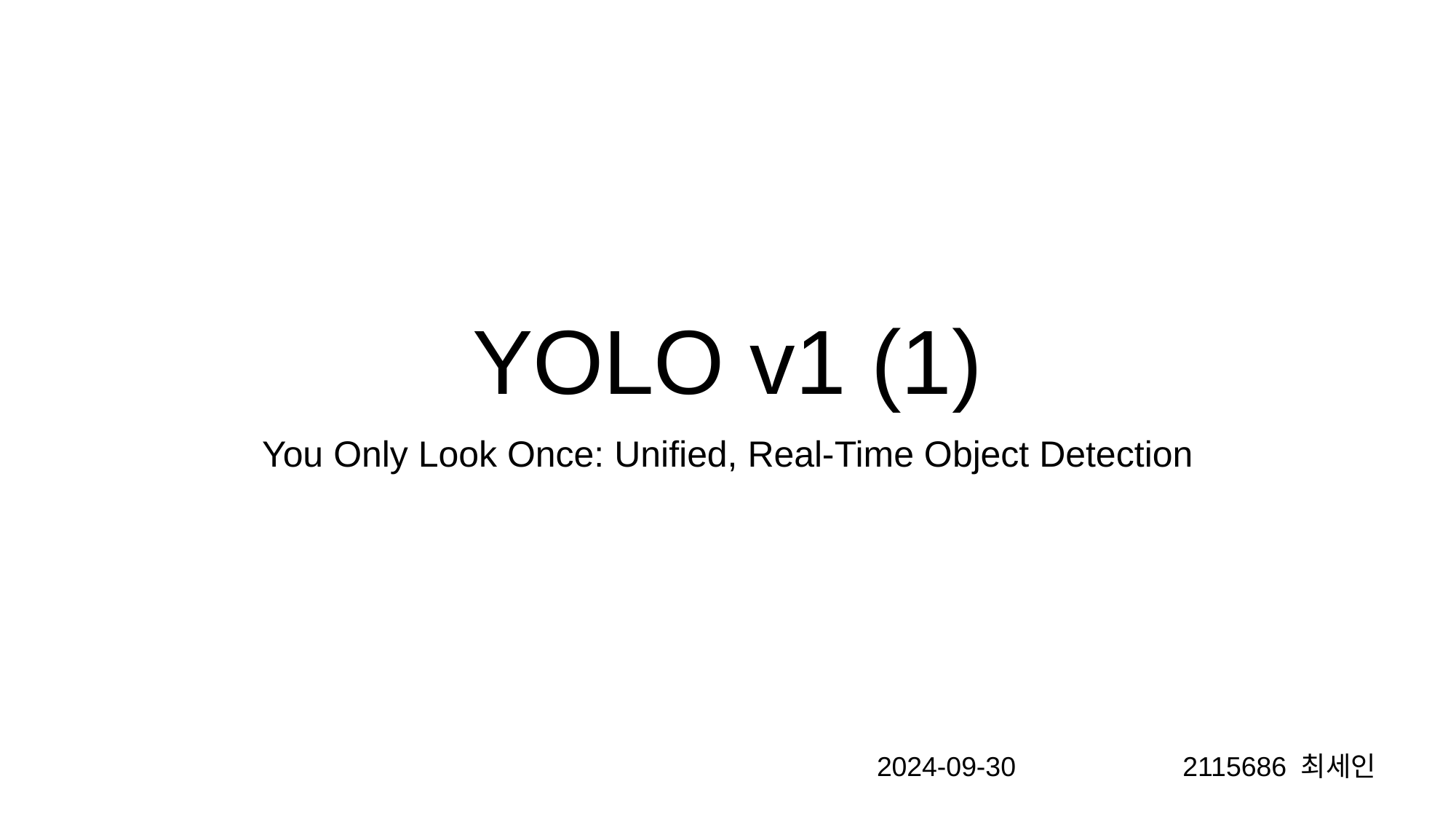

# YOLO v1 (1)
You Only Look Once: Uniﬁed, Real-Time Object Detection
2024-09-30
2115686 최세인